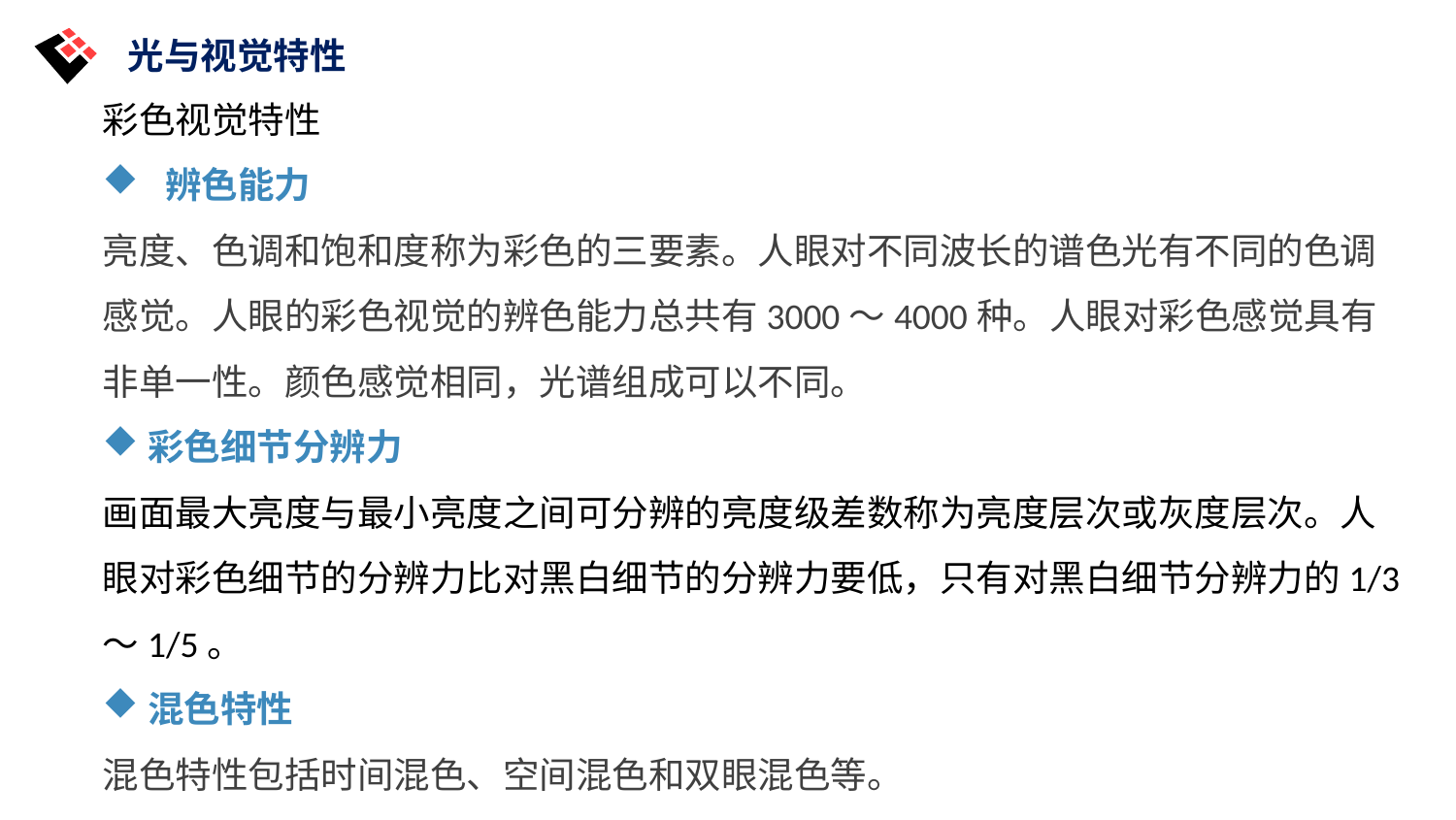

光与视觉特性

彩色视觉特性
 辨色能力
亮度、色调和饱和度称为彩色的三要素。人眼对不同波长的谱色光有不同的色调感觉。人眼的彩色视觉的辨色能力总共有3000～4000种。人眼对彩色感觉具有非单一性。颜色感觉相同，光谱组成可以不同。
彩色细节分辨力
画面最大亮度与最小亮度之间可分辨的亮度级差数称为亮度层次或灰度层次。人眼对彩色细节的分辨力比对黑白细节的分辨力要低，只有对黑白细节分辨力的1/3～1/5。
混色特性
混色特性包括时间混色、空间混色和双眼混色等。